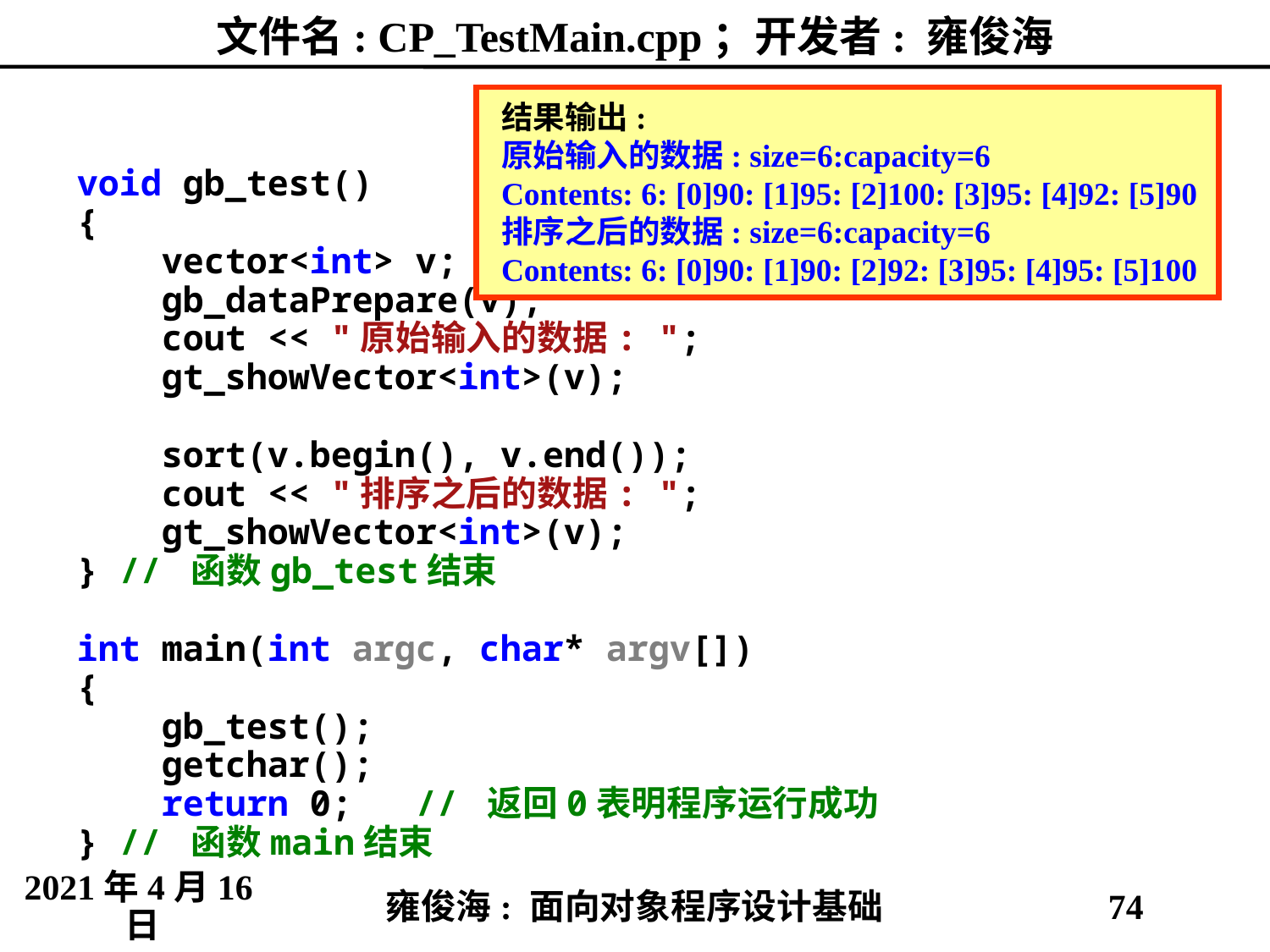

# 文件名: CP_TestMain.cpp；开发者: 雍俊海

结果输出:
原始输入的数据: size=6:capacity=6
Contents: 6: [0]90: [1]95: [2]100: [3]95: [4]92: [5]90
排序之后的数据: size=6:capacity=6
Contents: 6: [0]90: [1]90: [2]92: [3]95: [4]95: [5]100
void gb_test()
{
    vector<int> v;
    gb_dataPrepare(v);
    cout << "原始输入的数据: ";
    gt_showVector<int>(v);

    sort(v.begin(), v.end());
    cout << "排序之后的数据: ";
    gt_showVector<int>(v);
} // 函数gb_test结束

int main(int argc, char* argv[])
{
    gb_test();
    getchar();
    return 0;   // 返回0表明程序运行成功
} // 函数main结束
2021年4月16日
雍俊海: 面向对象程序设计基础
74